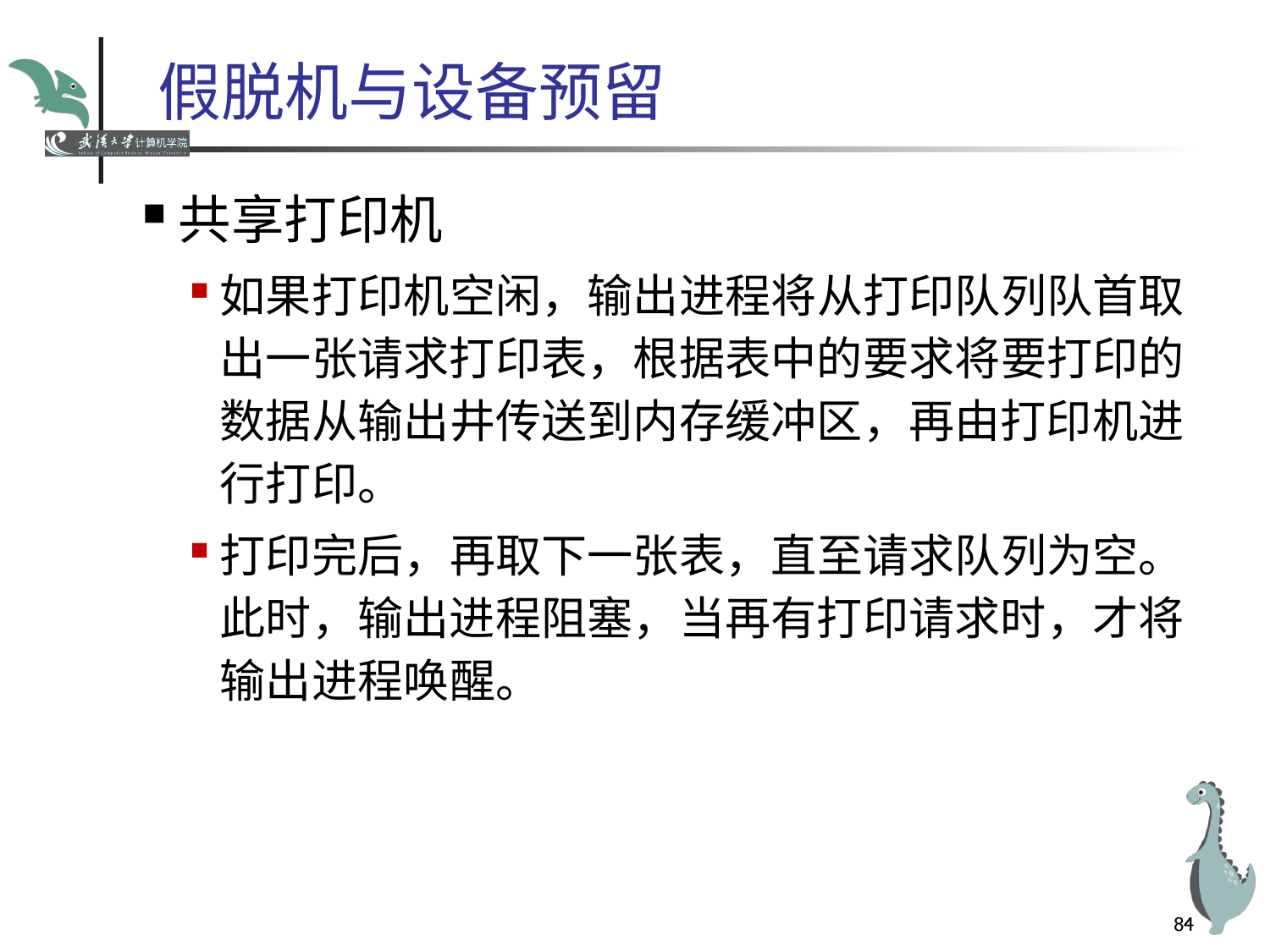

# 假脱机与设备预留
共享打印机
如果打印机空闲，输出进程将从打印队列队首取出一张请求打印表，根据表中的要求将要打印的数据从输出井传送到内存缓冲区，再由打印机进行打印。
打印完后，再取下一张表，直至请求队列为空。此时，输出进程阻塞，当再有打印请求时，才将输出进程唤醒。
84